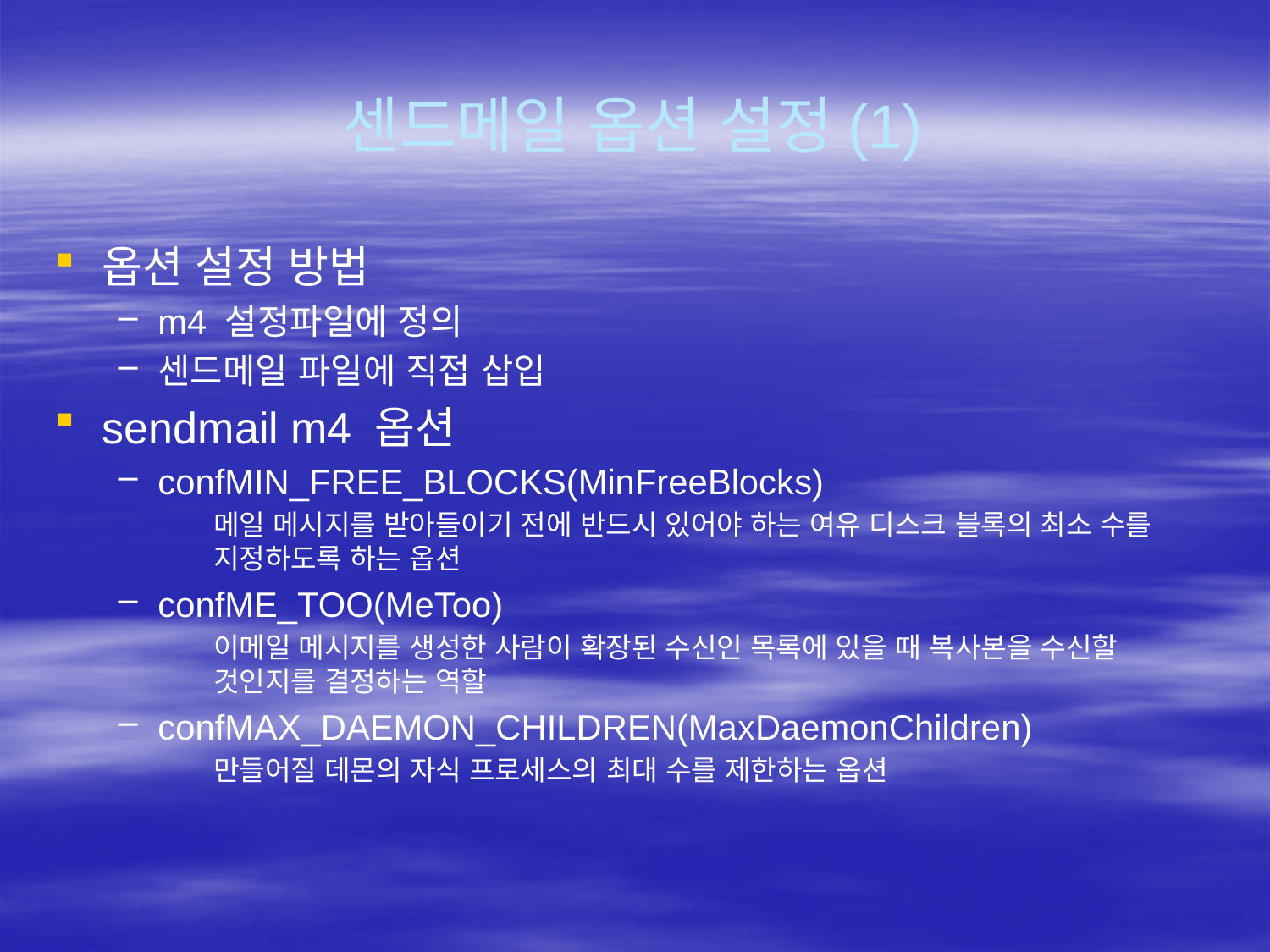

# 센드메일 옵션 설정(1)
옵션 설정 방법
m4 설정파일에 정의
센드메일 파일에 직접 삽입
sendmail m4 옵션
confMIN_FREE_BLOCKS(MinFreeBlocks)
	메일 메시지를 받아들이기 전에 반드시 있어야 하는 여유 디스크 블록의 최소 수를 지정하도록 하는 옵션
confME_TOO(MeToo)
	이메일 메시지를 생성한 사람이 확장된 수신인 목록에 있을 때 복사본을 수신할 것인지를 결정하는 역할
confMAX_DAEMON_CHILDREN(MaxDaemonChildren)
	만들어질 데몬의 자식 프로세스의 최대 수를 제한하는 옵션